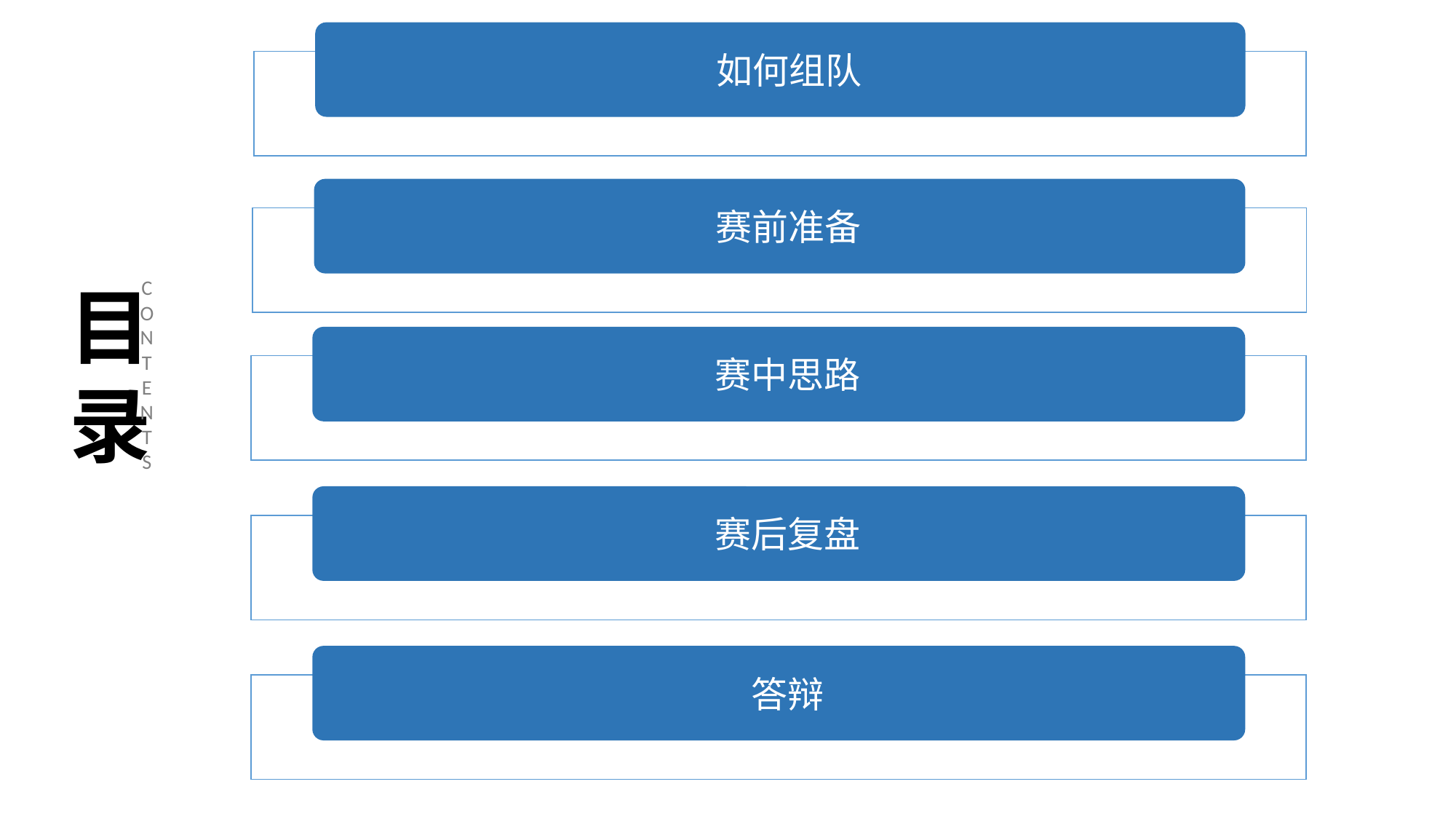

如何组队

目录
赛前准备

汇 报 提 纲
CONTENTS
赛中思路

赛后复盘

答辩